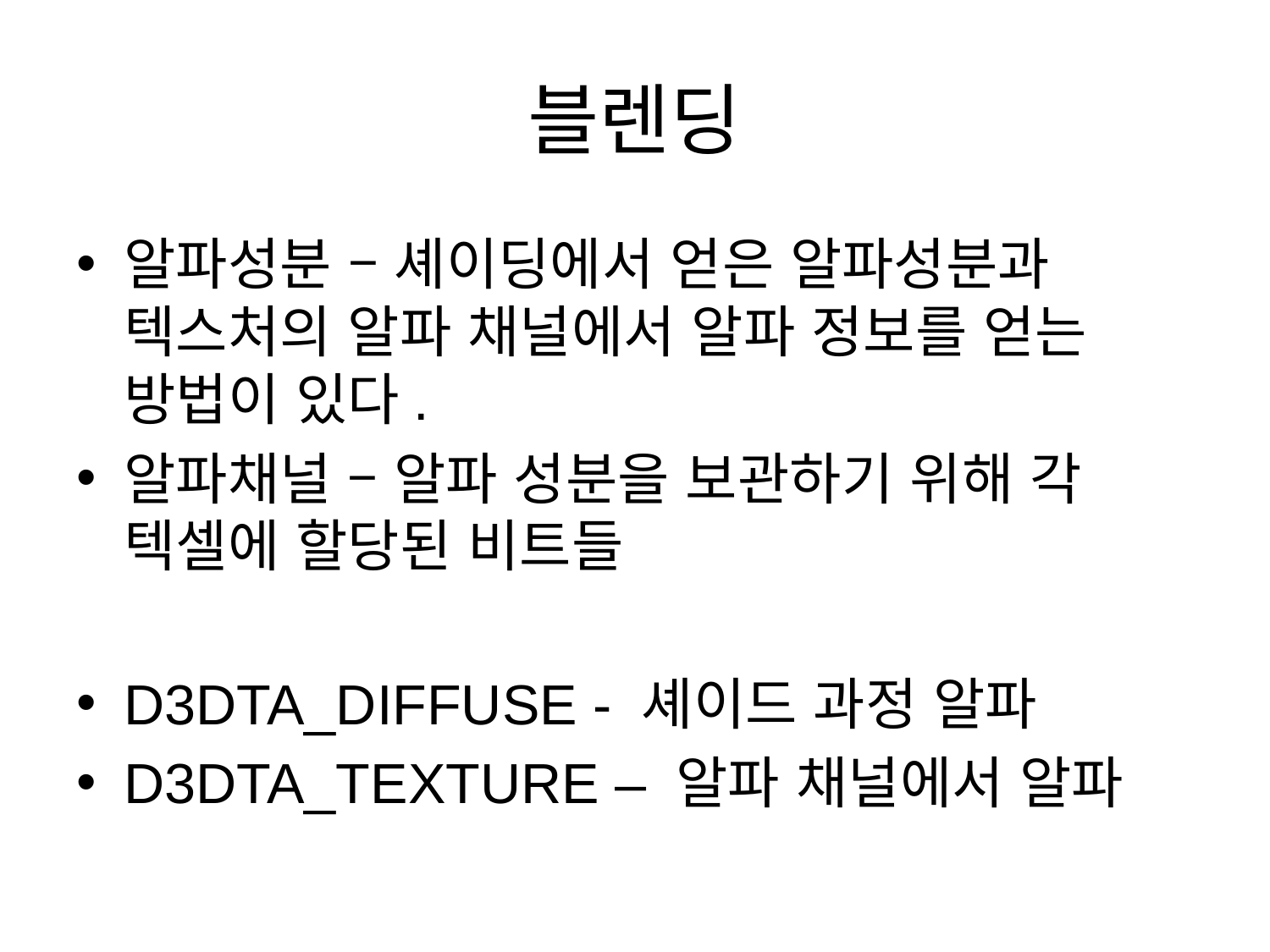

# 블렌딩
알파성분 – 셰이딩에서 얻은 알파성분과 텍스처의 알파 채널에서 알파 정보를 얻는 방법이 있다.
알파채널 – 알파 성분을 보관하기 위해 각 텍셀에 할당된 비트들

D3DTA_DIFFUSE - 셰이드 과정 알파
D3DTA_TEXTURE – 알파 채널에서 알파